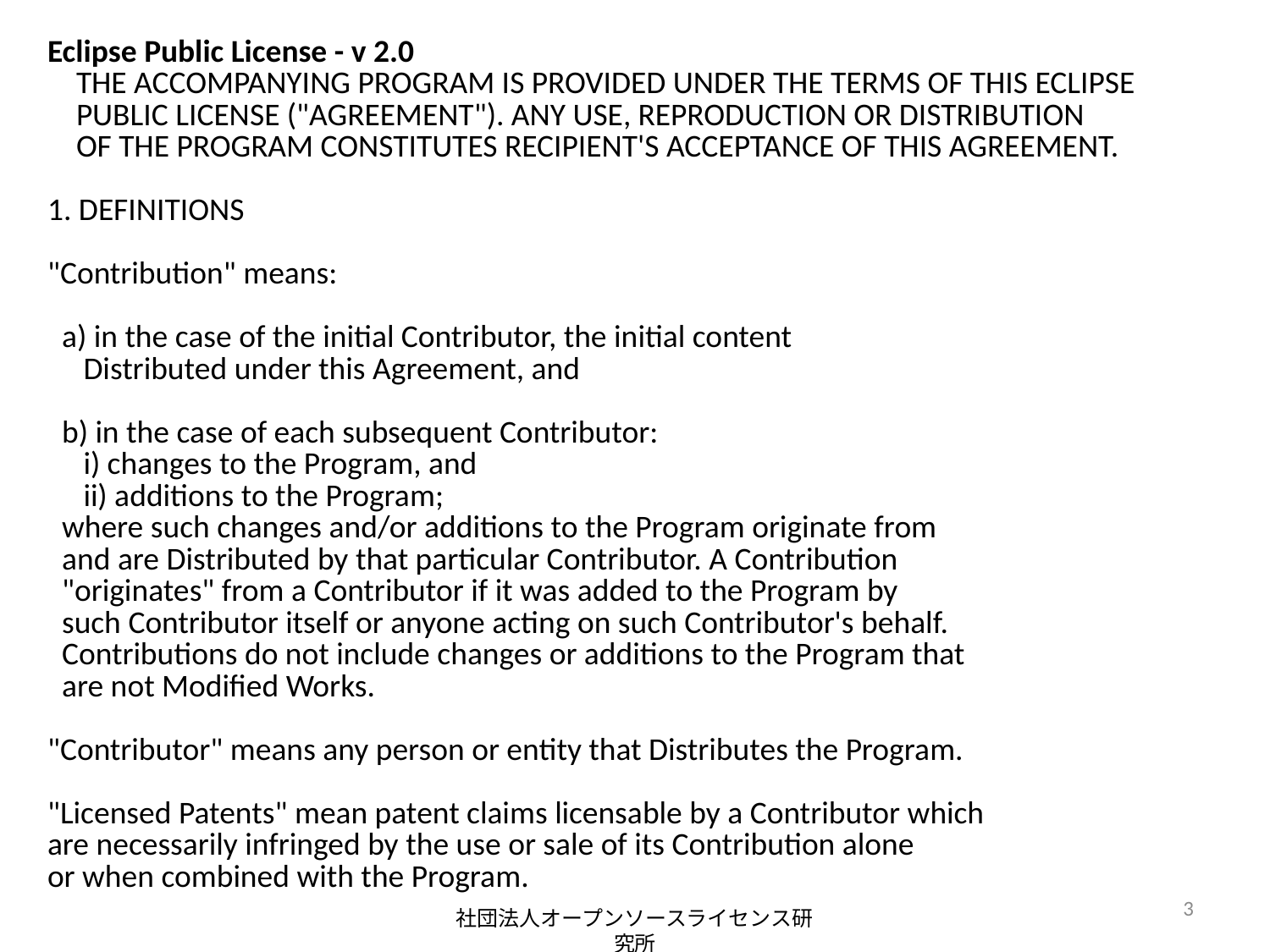

Eclipse Public License - v 2.0
    THE ACCOMPANYING PROGRAM IS PROVIDED UNDER THE TERMS OF THIS ECLIPSE
    PUBLIC LICENSE ("AGREEMENT"). ANY USE, REPRODUCTION OR DISTRIBUTION
    OF THE PROGRAM CONSTITUTES RECIPIENT'S ACCEPTANCE OF THIS AGREEMENT.

1. DEFINITIONS

"Contribution" means:

  a) in the case of the initial Contributor, the initial content
     Distributed under this Agreement, and

  b) in the case of each subsequent Contributor:
     i) changes to the Program, and
     ii) additions to the Program;
  where such changes and/or additions to the Program originate from
  and are Distributed by that particular Contributor. A Contribution
  "originates" from a Contributor if it was added to the Program by
  such Contributor itself or anyone acting on such Contributor's behalf.
  Contributions do not include changes or additions to the Program that
  are not Modified Works.

"Contributor" means any person or entity that Distributes the Program.

"Licensed Patents" mean patent claims licensable by a Contributor which
are necessarily infringed by the use or sale of its Contribution alone
or when combined with the Program.

3
社団法人オープンソースライセンス研究所